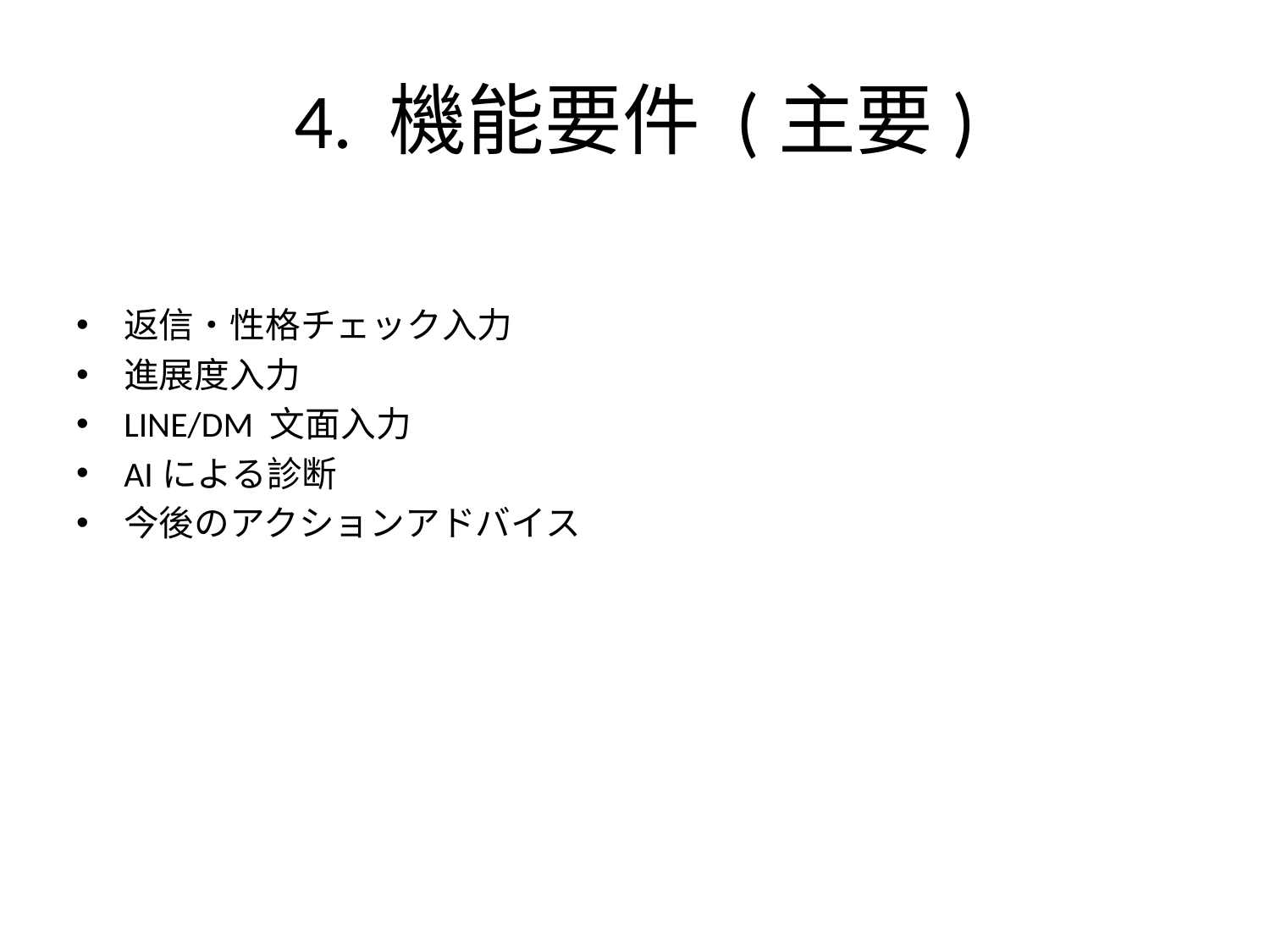

# 4. 機能要件 (主要)

返信・性格チェック入力
進展度入力
LINE/DM 文面入力
AIによる診断
今後のアクションアドバイス